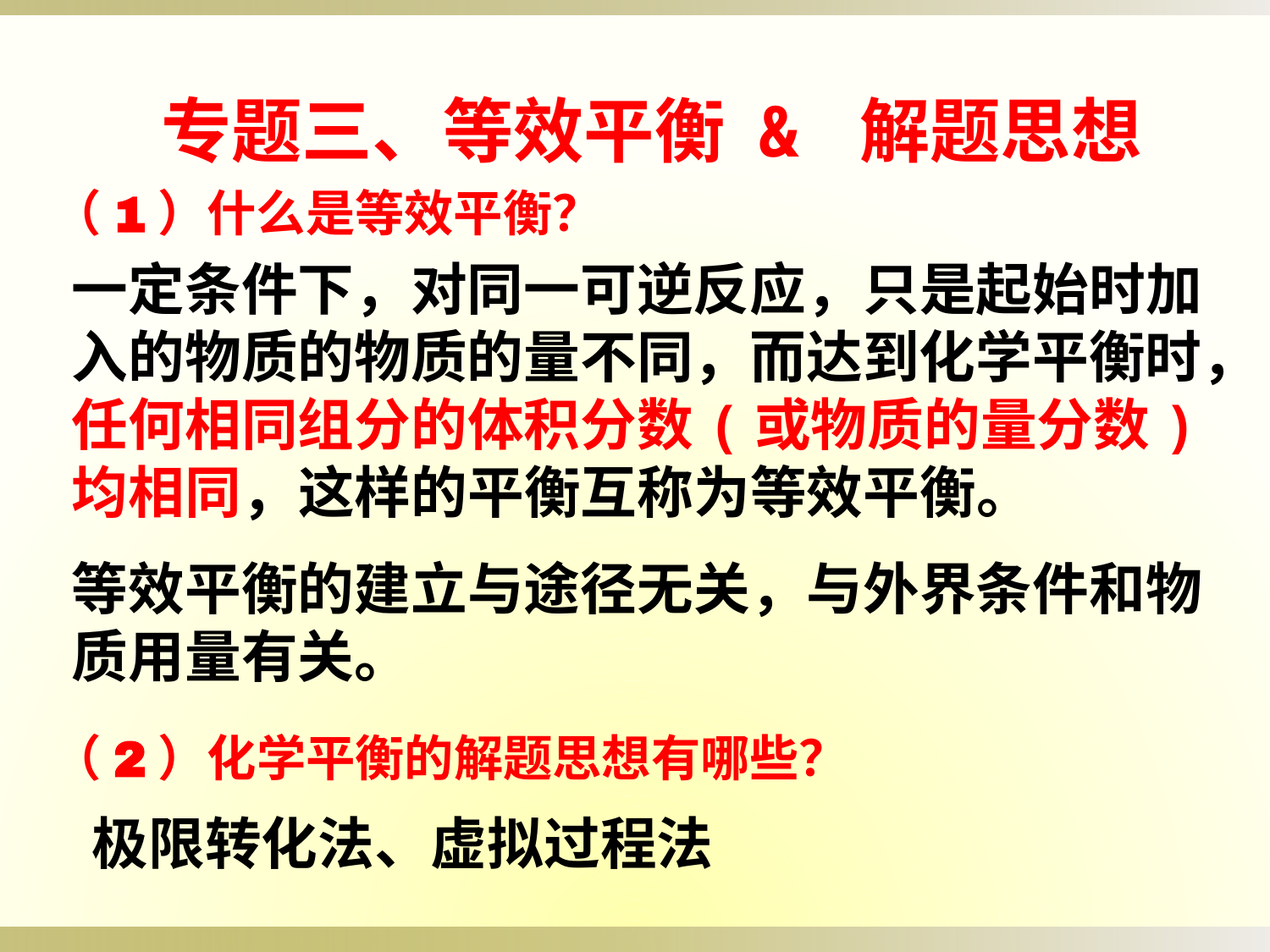

专题三、等效平衡 & 解题思想
（1）什么是等效平衡？
一定条件下，对同一可逆反应，只是起始时加入的物质的物质的量不同，而达到化学平衡时，任何相同组分的体积分数(或物质的量分数)均相同，这样的平衡互称为等效平衡。
等效平衡的建立与途径无关，与外界条件和物质用量有关。
（2）化学平衡的解题思想有哪些？
极限转化法、虚拟过程法